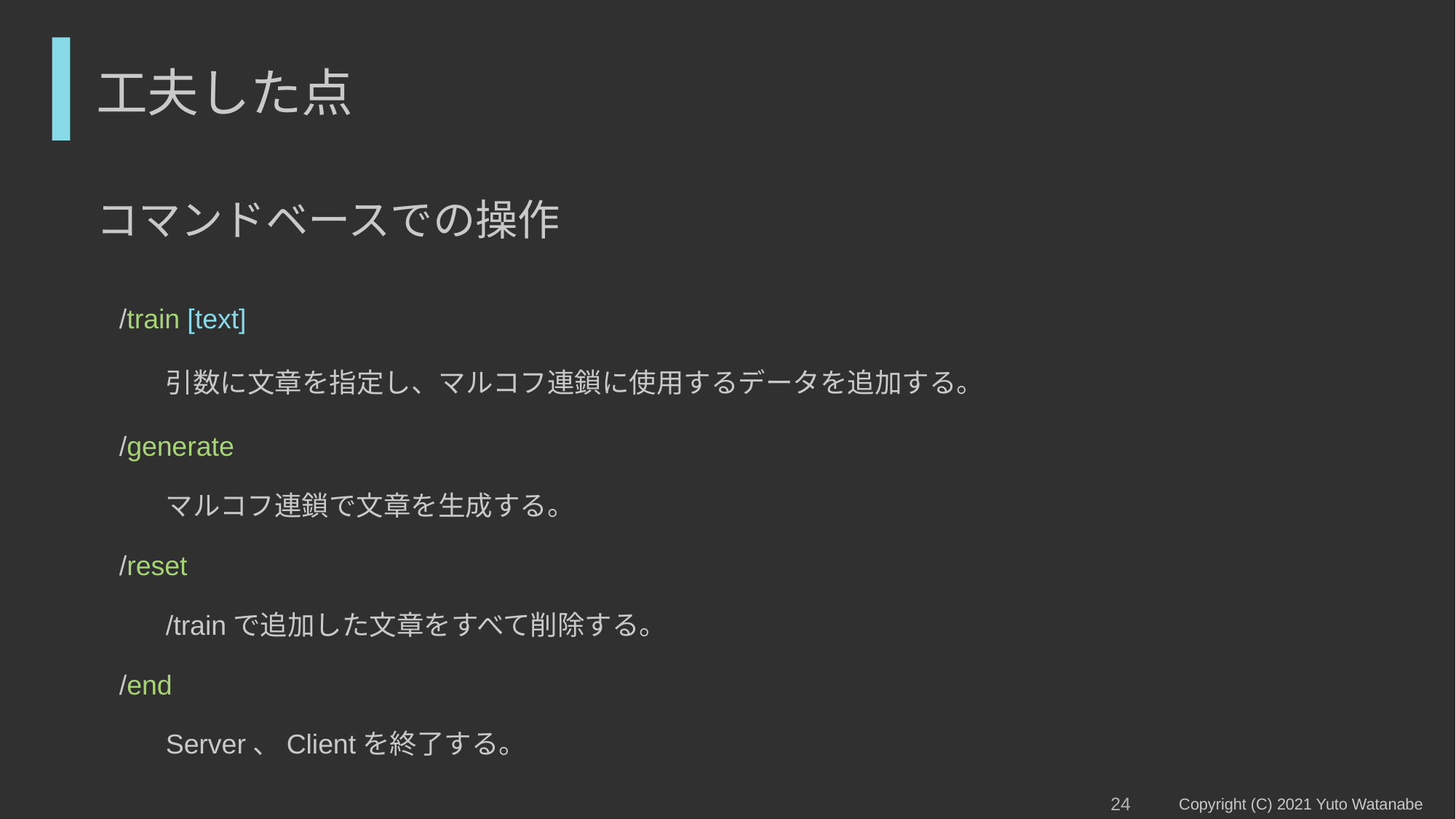

# 工夫した点
コマンドベースでの操作
/train [text]
引数に文章を指定し、マルコフ連鎖に使用するデータを追加する。
/generate
マルコフ連鎖で文章を生成する。
/reset
/trainで追加した文章をすべて削除する。
/end
Server、Clientを終了する。
24